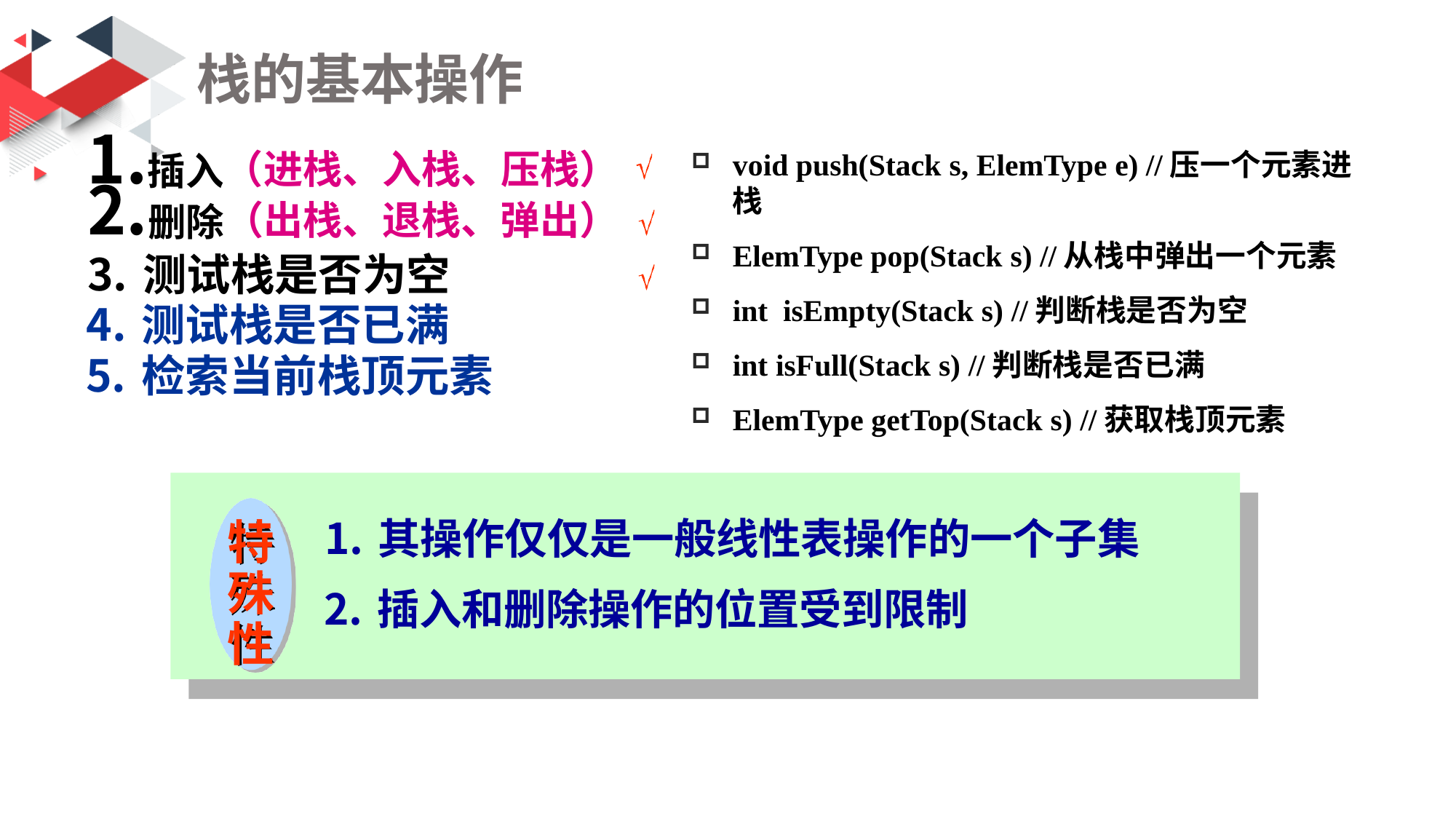

# 栈的基本操作
void push(Stack s, ElemType e) //压一个元素进栈
ElemType pop(Stack s) //从栈中弹出一个元素
int isEmpty(Stack s) //判断栈是否为空
int isFull(Stack s) //判断栈是否已满
ElemType getTop(Stack s) //获取栈顶元素
插入（进栈、入栈、压栈）
删除（出栈、退栈、弹出）
测试栈是否为空
测试栈是否已满
检索当前栈顶元素

其操作仅仅是一般线性表操作的一个子集
插入和删除操作的位置受到限制

特 殊 性